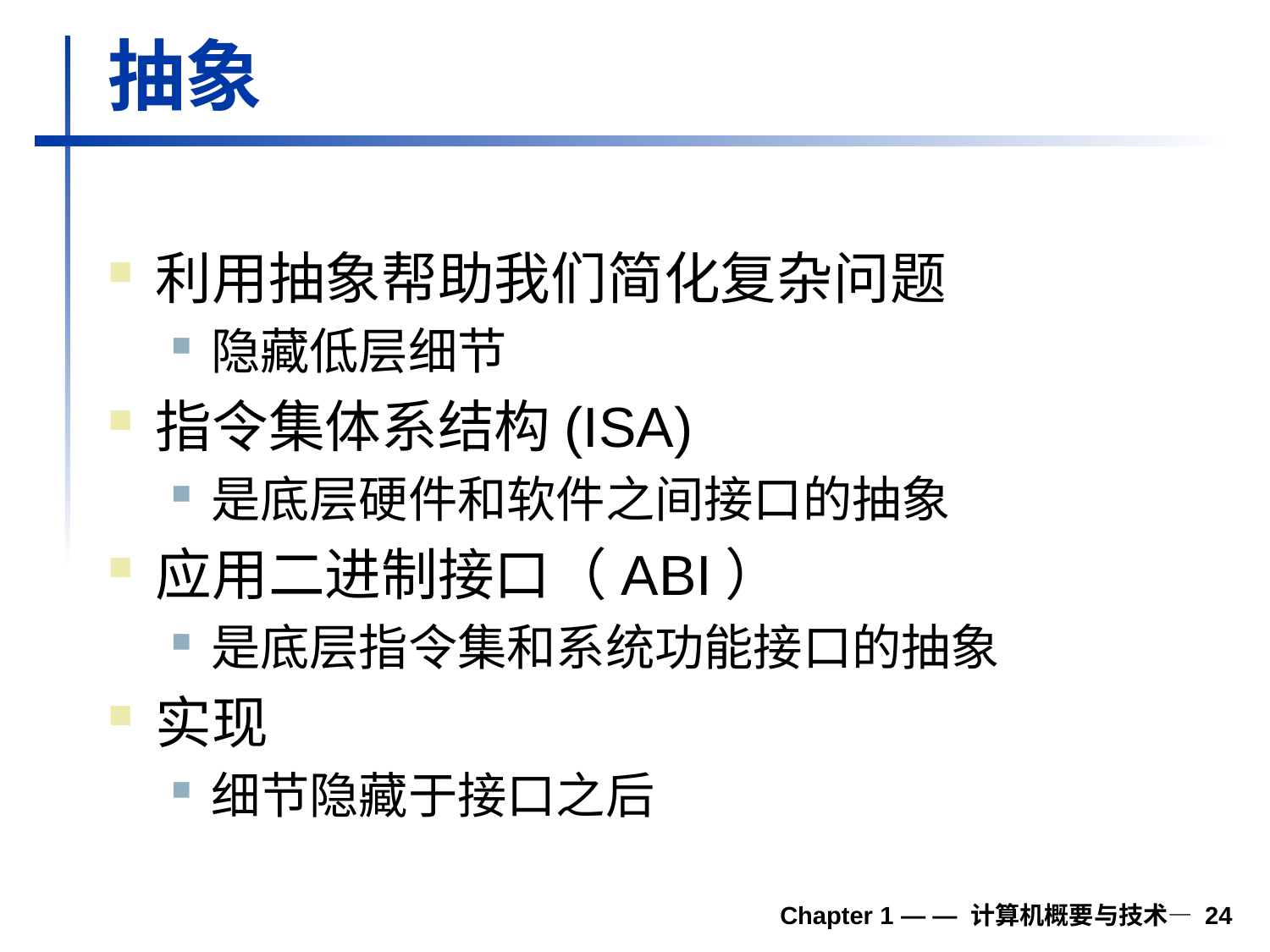

# 抽象
利用抽象帮助我们简化复杂问题
隐藏低层细节
指令集体系结构(ISA)
是底层硬件和软件之间接口的抽象
应用二进制接口（ABI）
是底层指令集和系统功能接口的抽象
实现
细节隐藏于接口之后
Chapter 1 — — 计算机概要与技术— 24